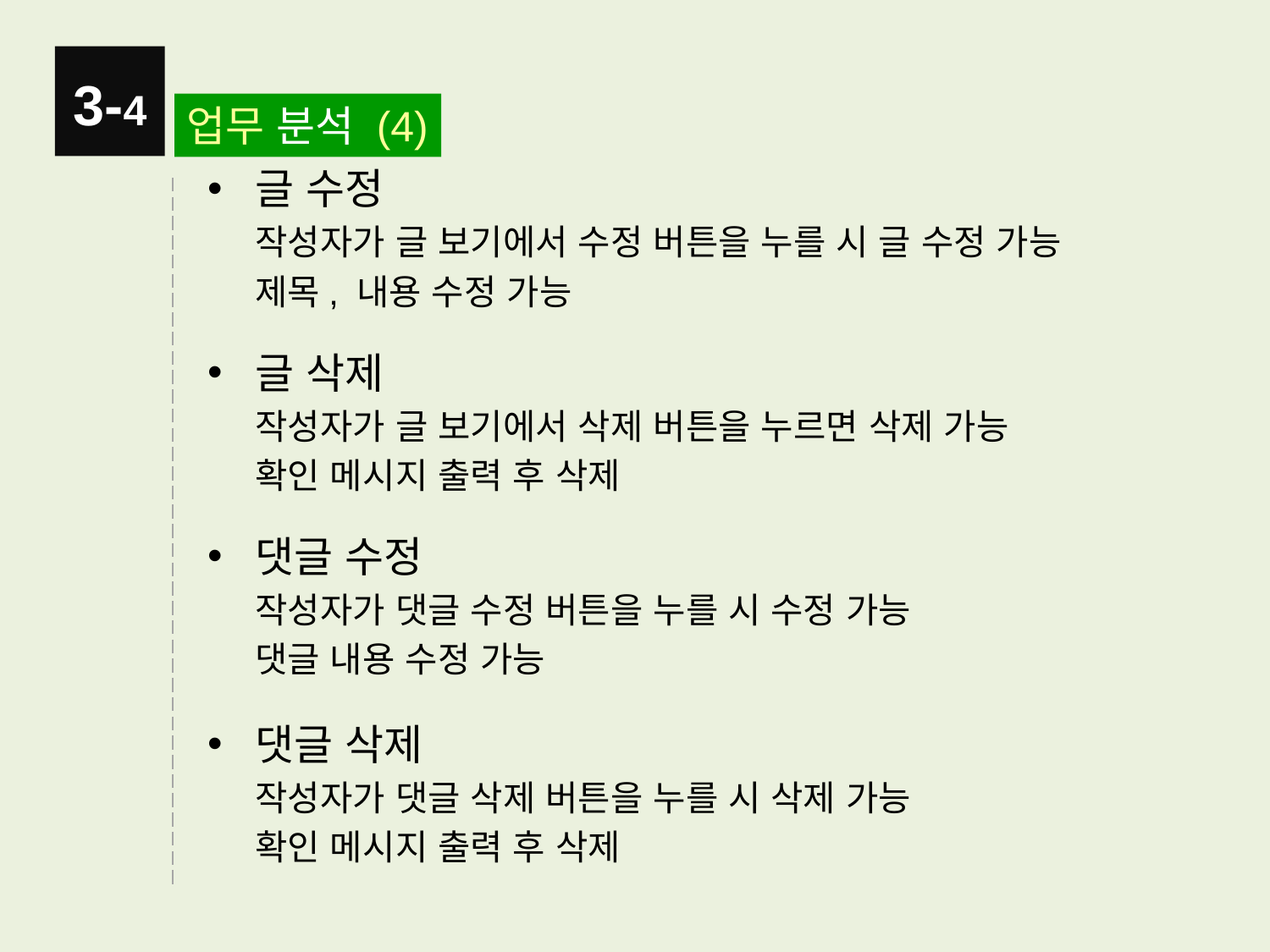

3-4
업무 분석 (4)
글 수정
	작성자가 글 보기에서 수정 버튼을 누를 시 글 수정 가능
	제목, 내용 수정 가능

글 삭제
	작성자가 글 보기에서 삭제 버튼을 누르면 삭제 가능
	확인 메시지 출력 후 삭제

댓글 수정
	작성자가 댓글 수정 버튼을 누를 시 수정 가능
	댓글 내용 수정 가능

댓글 삭제
	작성자가 댓글 삭제 버튼을 누를 시 삭제 가능
	확인 메시지 출력 후 삭제